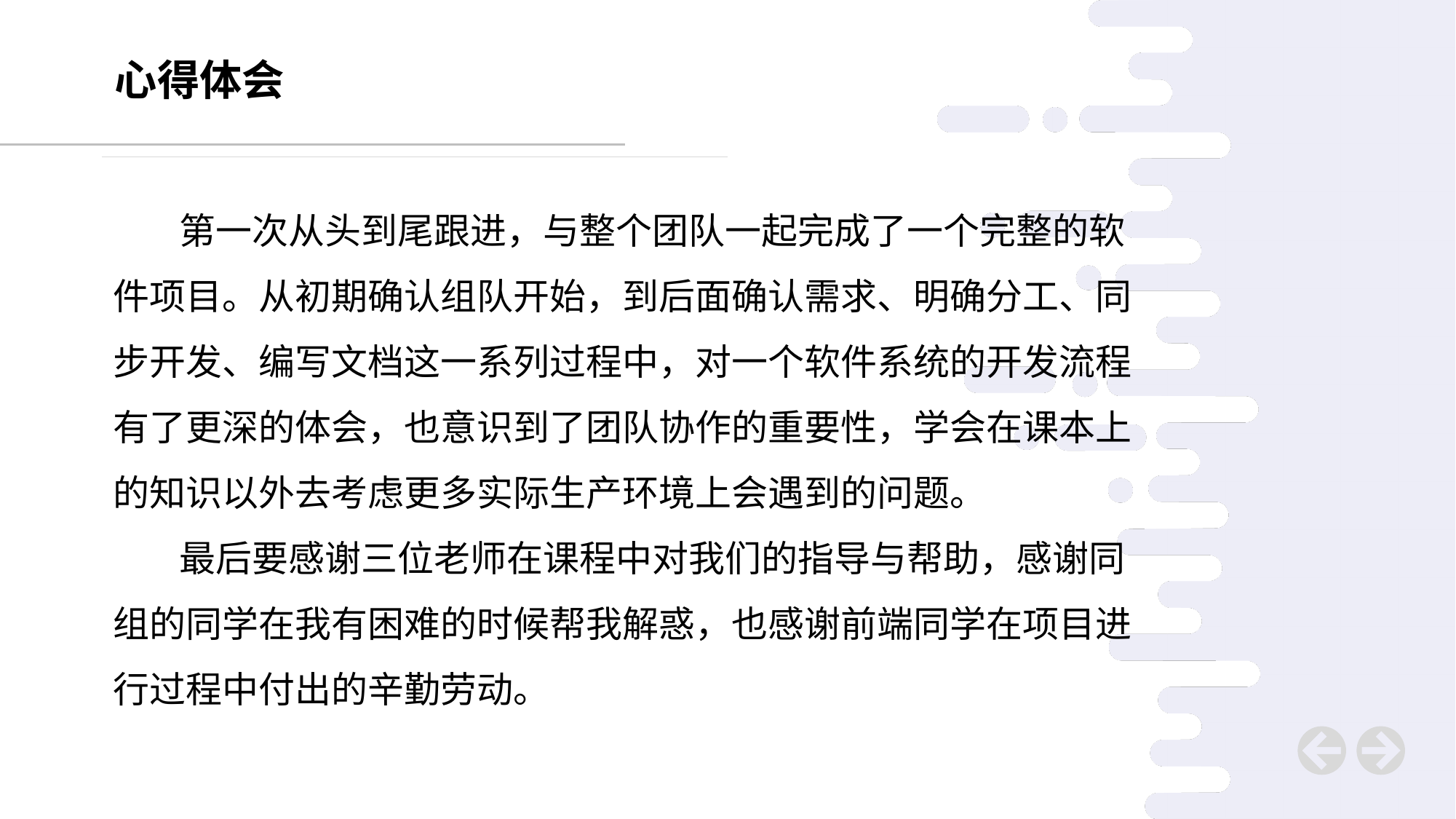

心得体会
       第一次从头到尾跟进，与整个团队一起完成了一个完整的软件项目。从初期确认组队开始，到后面确认需求、明确分工、同步开发、编写文档这一系列过程中，对一个软件系统的开发流程有了更深的体会，也意识到了团队协作的重要性，学会在课本上的知识以外去考虑更多实际生产环境上会遇到的问题。
       最后要感谢三位老师在课程中对我们的指导与帮助，感谢同组的同学在我有困难的时候帮我解惑，也感谢前端同学在项目进行过程中付出的辛勤劳动。